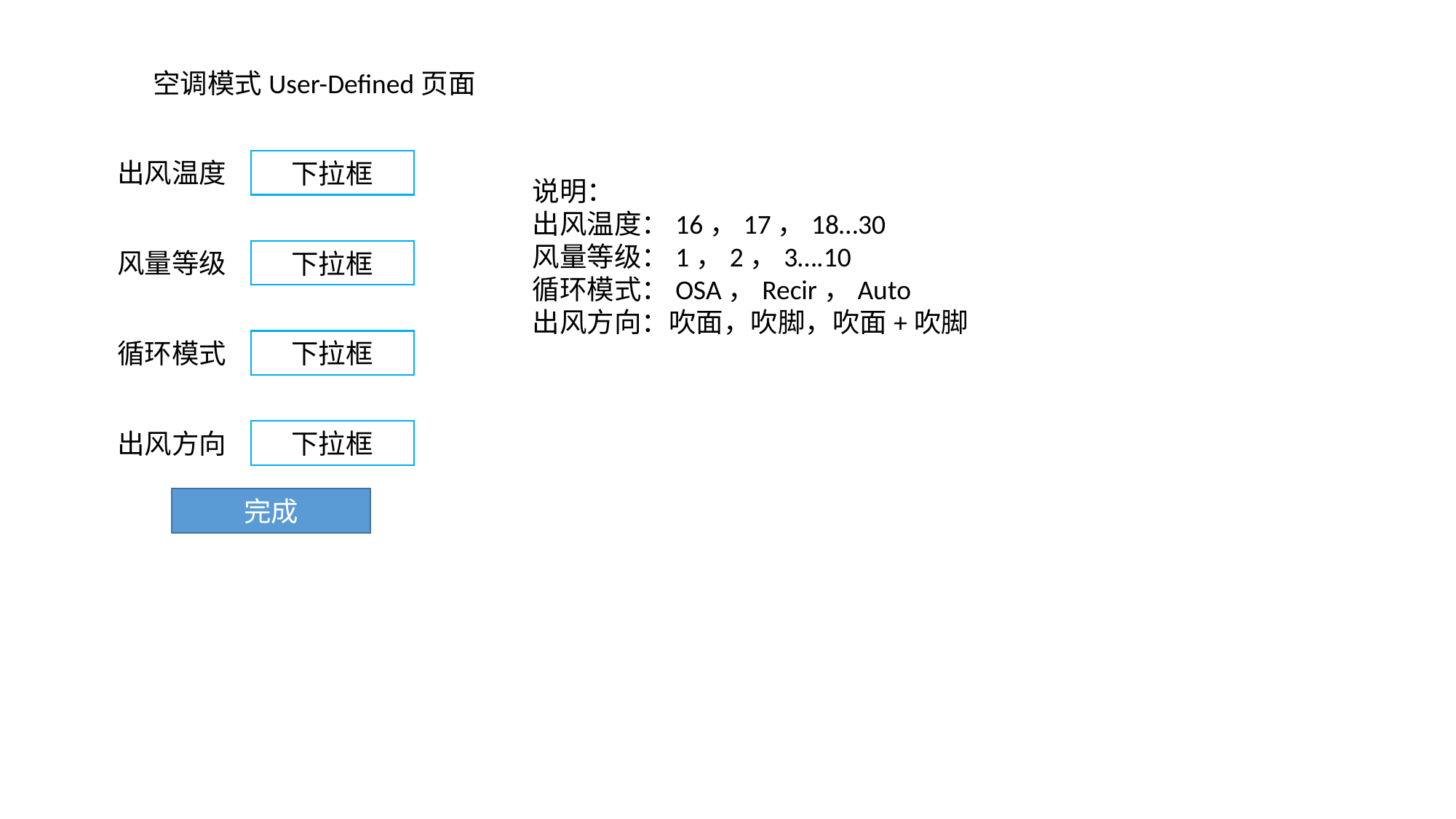

空调模式User-Defined页面
出风温度
下拉框
说明：
出风温度：16，17，18…30
风量等级：1，2，3….10
循环模式：OSA，Recir，Auto
出风方向：吹面，吹脚，吹面+吹脚
风量等级
下拉框
循环模式
下拉框
出风方向
下拉框
完成